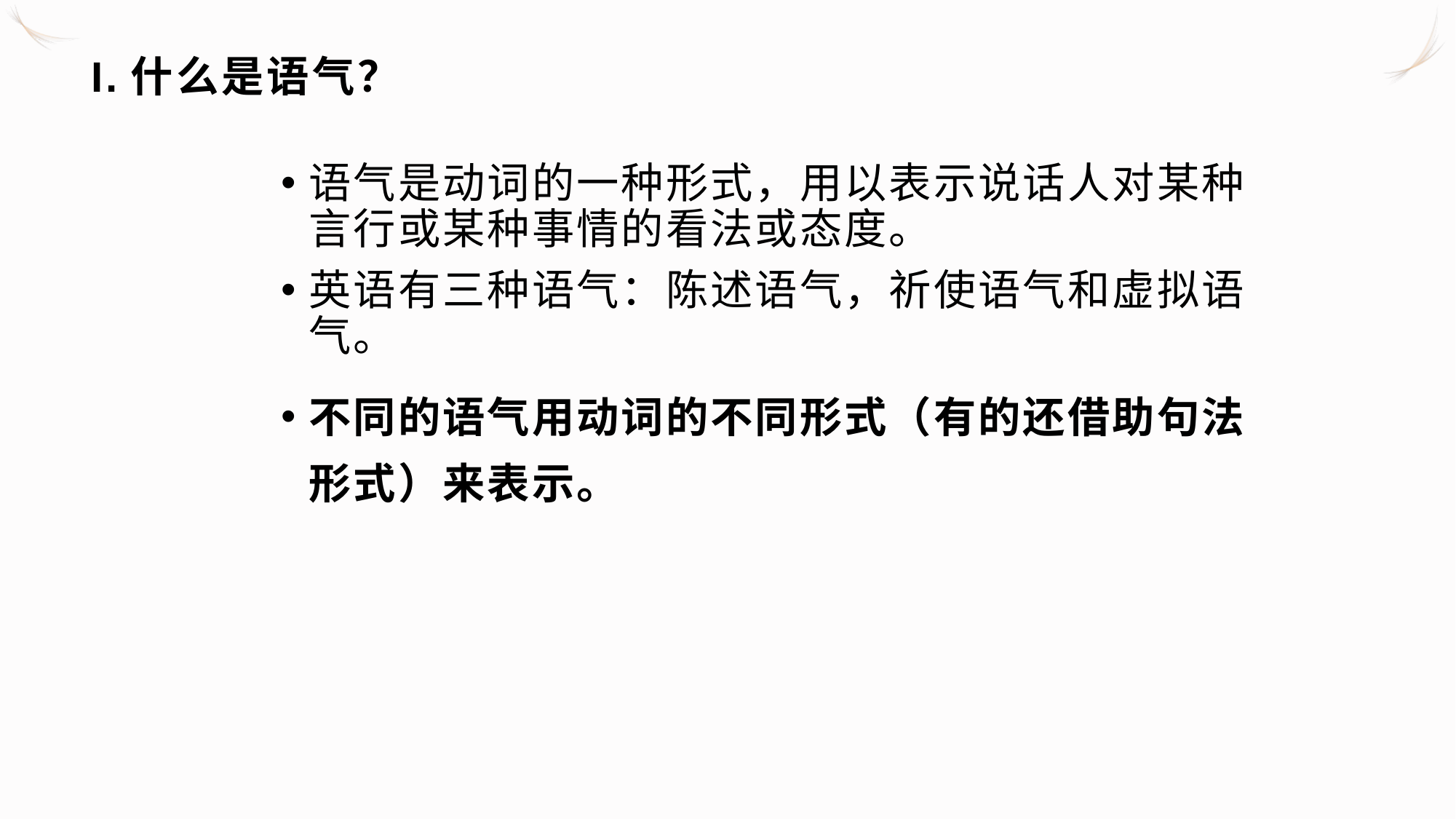

# I.什么是语气？
语气是动词的一种形式，用以表示说话人对某种言行或某种事情的看法或态度。
英语有三种语气：陈述语气，祈使语气和虚拟语气。
不同的语气用动词的不同形式（有的还借助句法形式）来表示。